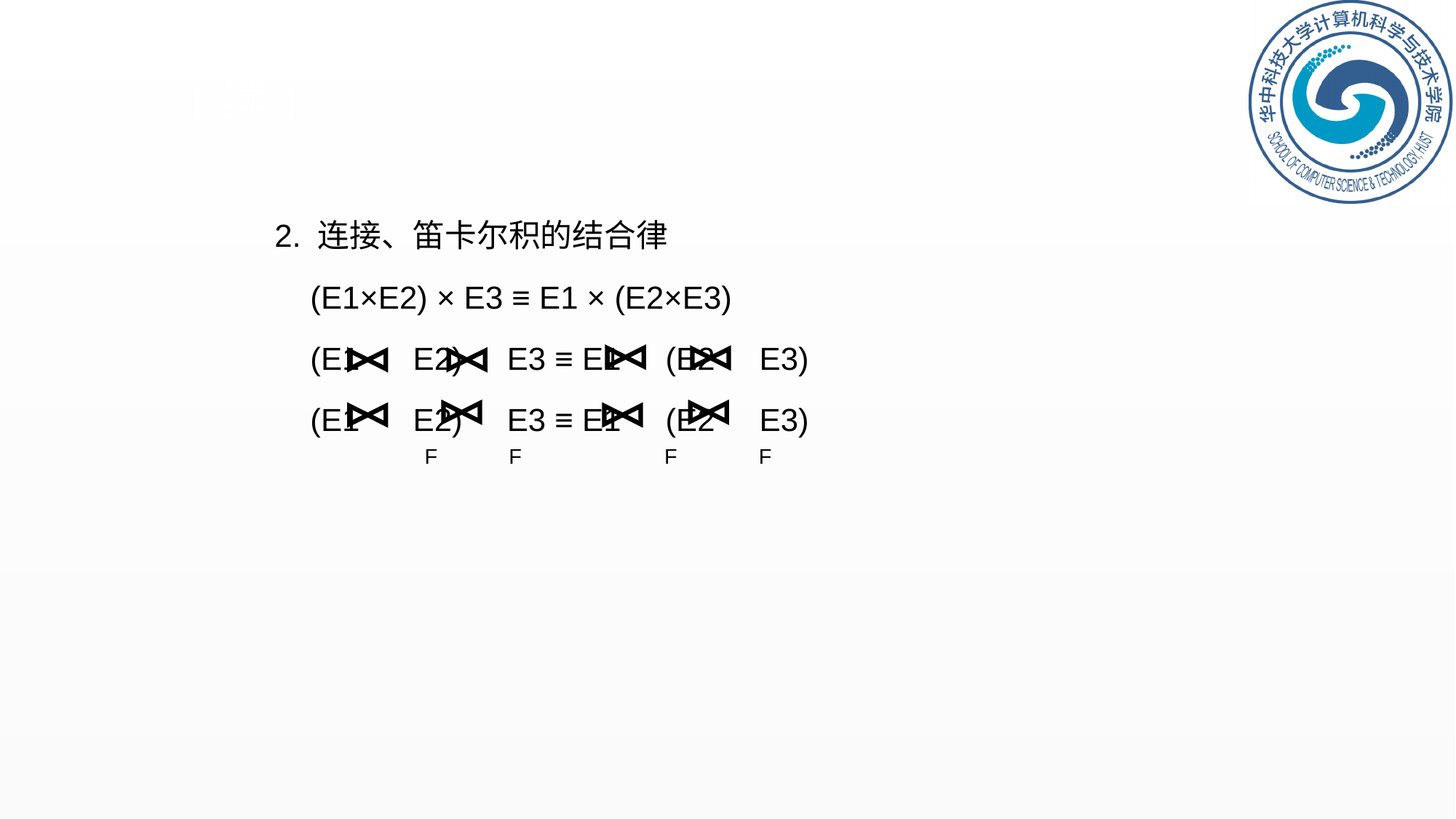

9.3.2 关系代数等价变换规则(续)

2. 连接、笛卡尔积的结合律
    (E1×E2) × E3 ≡ E1 × (E2×E3)
    (E1      E2)     E3 ≡ E1     (E2     E3)
    (E1      E2)     E3 ≡ E1     (E2     E3)
		  F       F              F        F